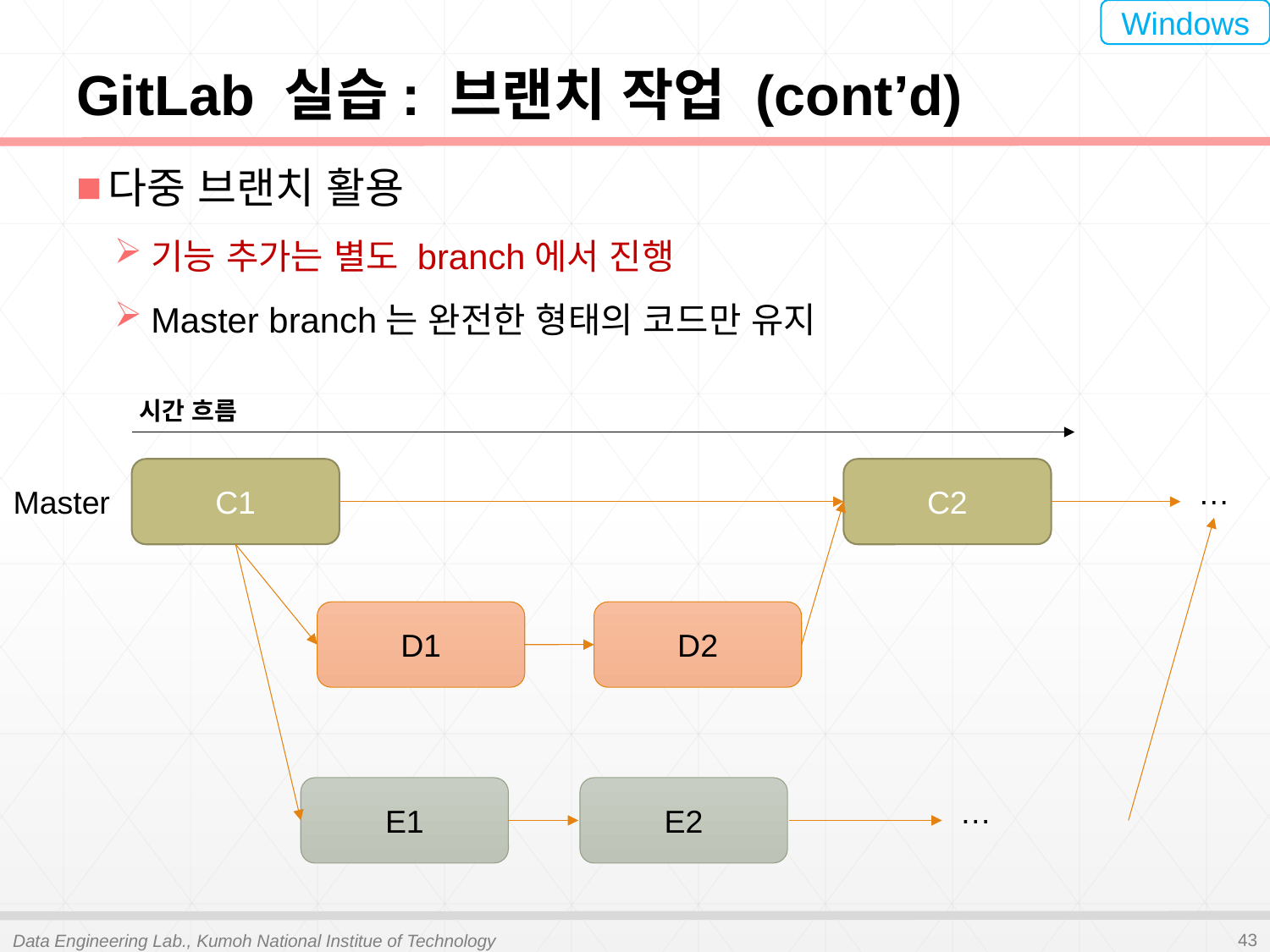

Windows
# GitLab 실습: 브랜치 작업 (cont’d)
다중 브랜치 활용
기능 추가는 별도 branch에서 진행
Master branch는 완전한 형태의 코드만 유지
시간 흐름
C1
C2
…
Master
D1
D2
E1
E2
…
43
Data Engineering Lab., Kumoh National Institue of Technology